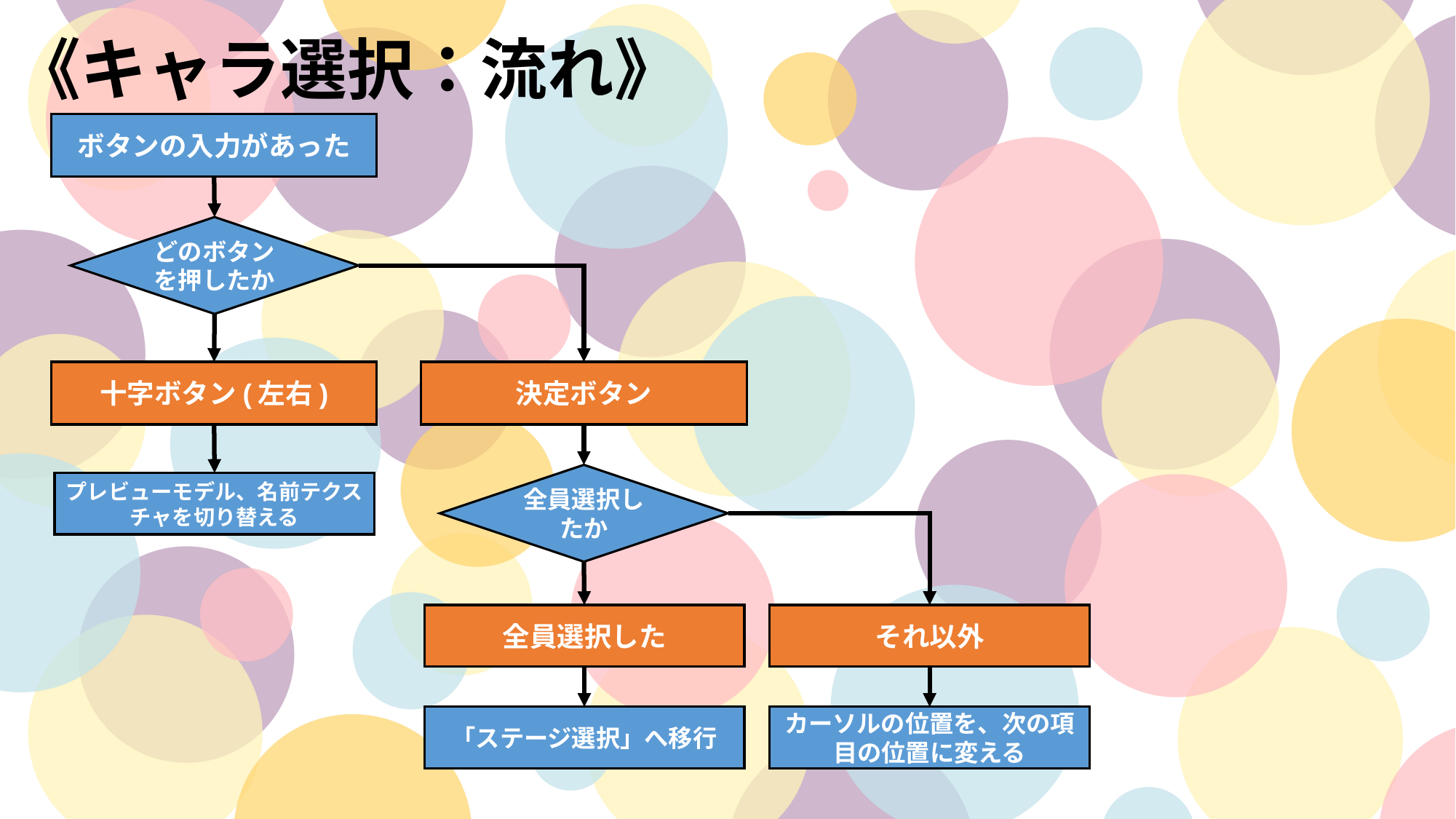

《キャラ選択：流れ》
ボタンの入力があった
どのボタンを押したか
十字ボタン(左右)
決定ボタン
全員選択したか
プレビューモデル、名前テクスチャを切り替える
全員選択した
それ以外
「ステージ選択」へ移行
カーソルの位置を、次の項目の位置に変える